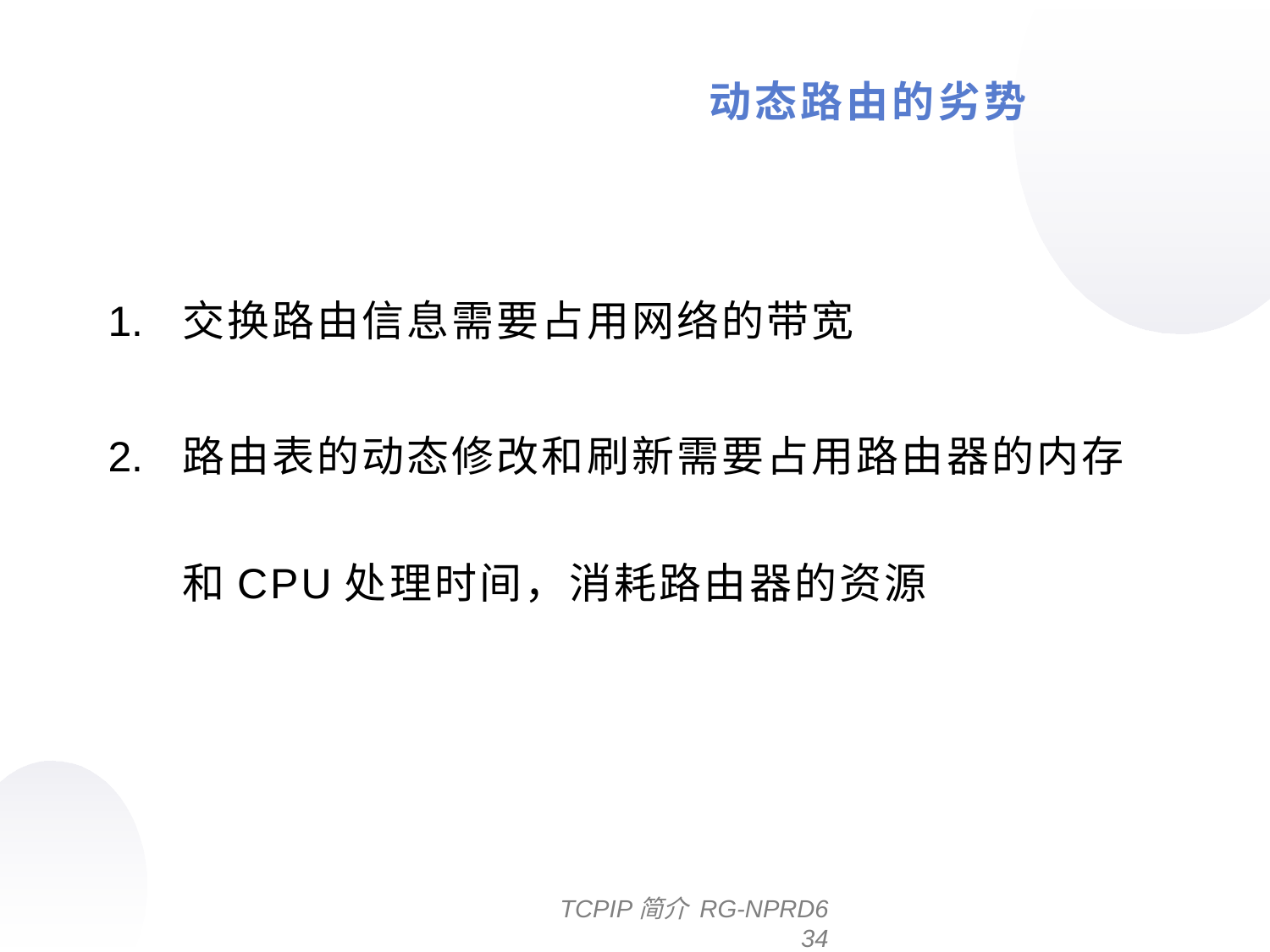

动态路由的劣势
交换路由信息需要占用网络的带宽
路由表的动态修改和刷新需要占用路由器的内存和CPU处理时间，消耗路由器的资源

TCPIP简介 RG-NPRD6
34